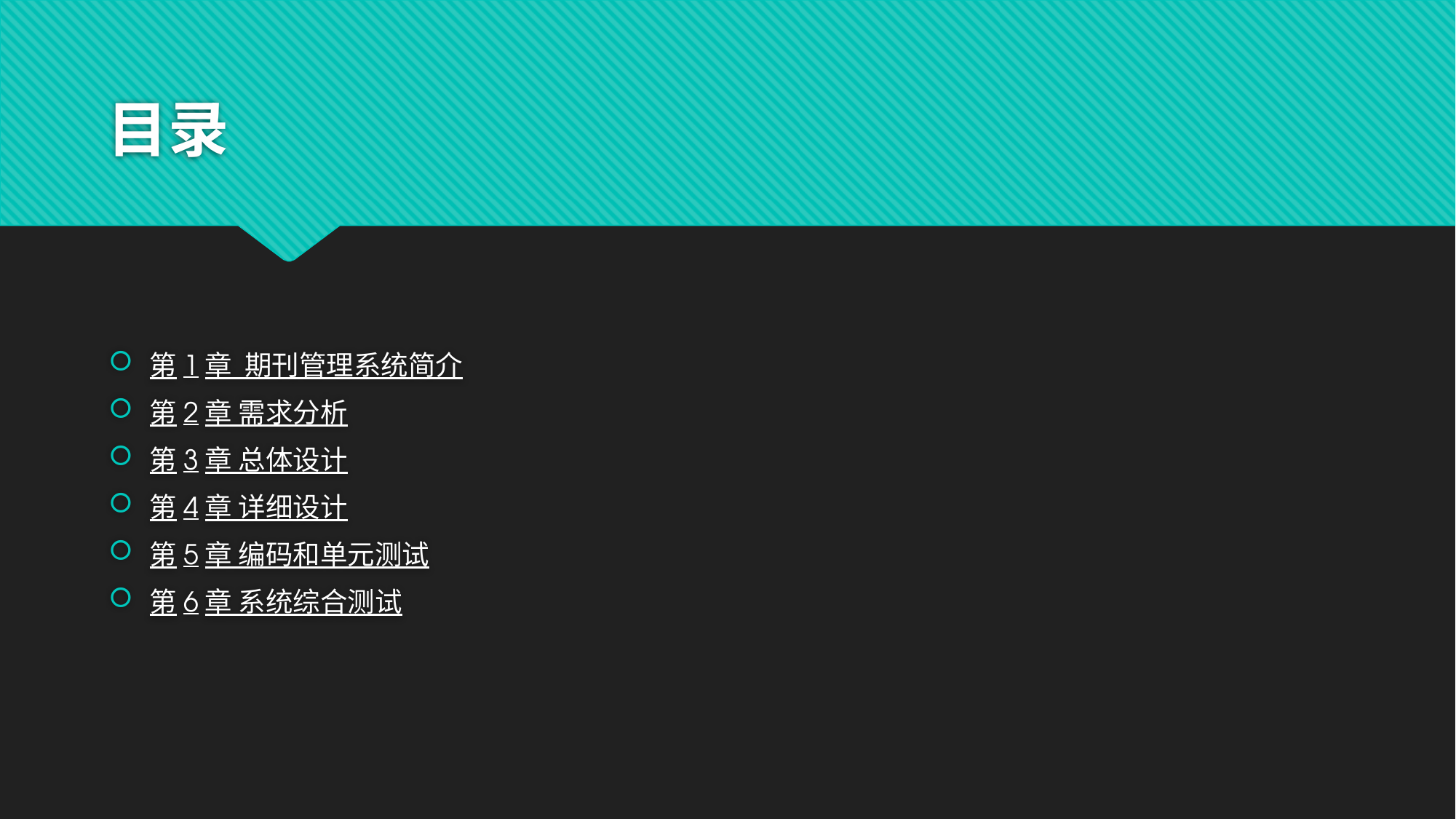

# 目录
第1章  期刊管理系统简介
第2章 需求分析
第3章 总体设计
第4章 详细设计
第5章 编码和单元测试
第6章 系统综合测试